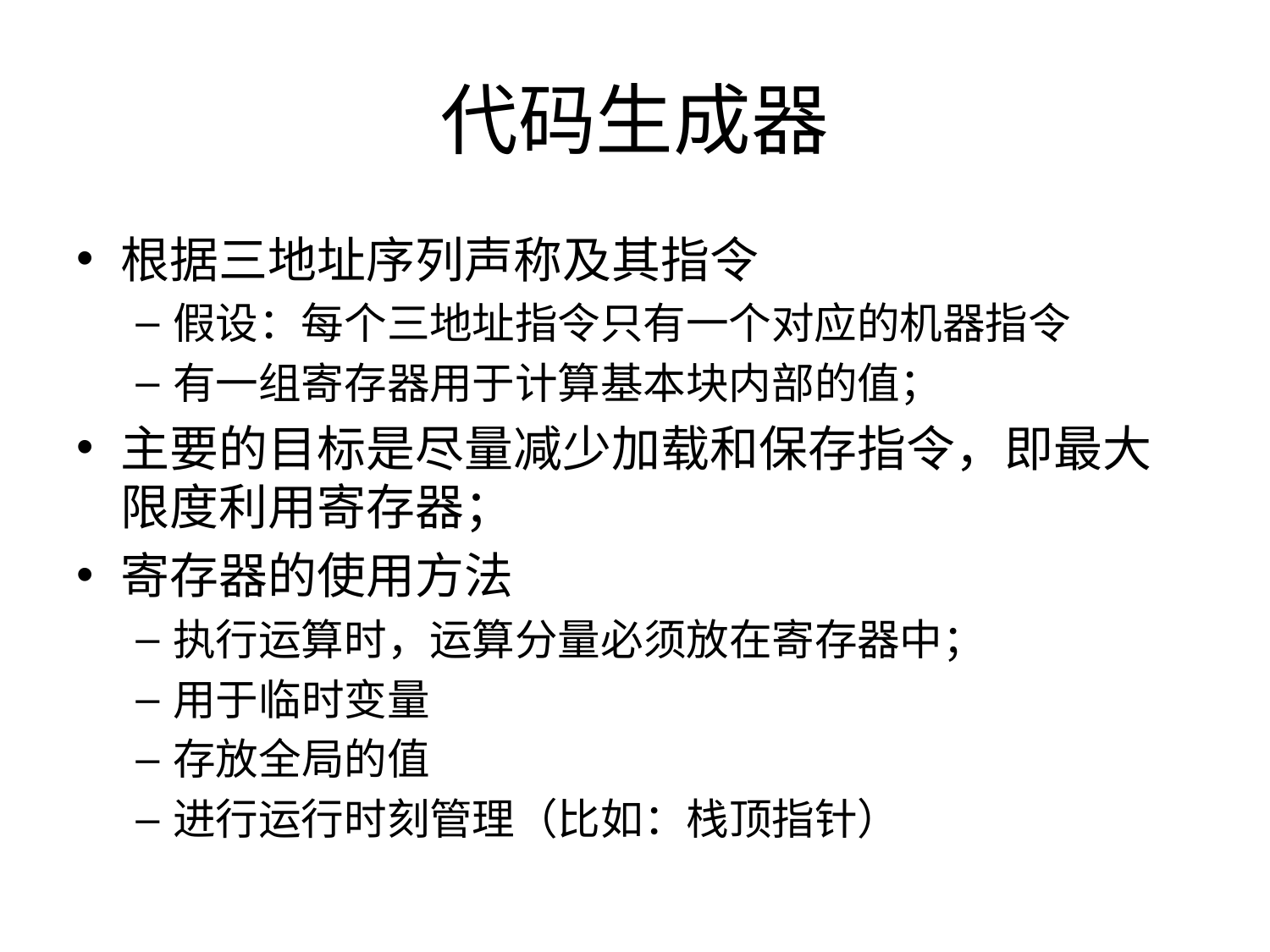

# 代码生成器
根据三地址序列声称及其指令
假设：每个三地址指令只有一个对应的机器指令
有一组寄存器用于计算基本块内部的值；
主要的目标是尽量减少加载和保存指令，即最大限度利用寄存器；
寄存器的使用方法
执行运算时，运算分量必须放在寄存器中；
用于临时变量
存放全局的值
进行运行时刻管理（比如：栈顶指针）